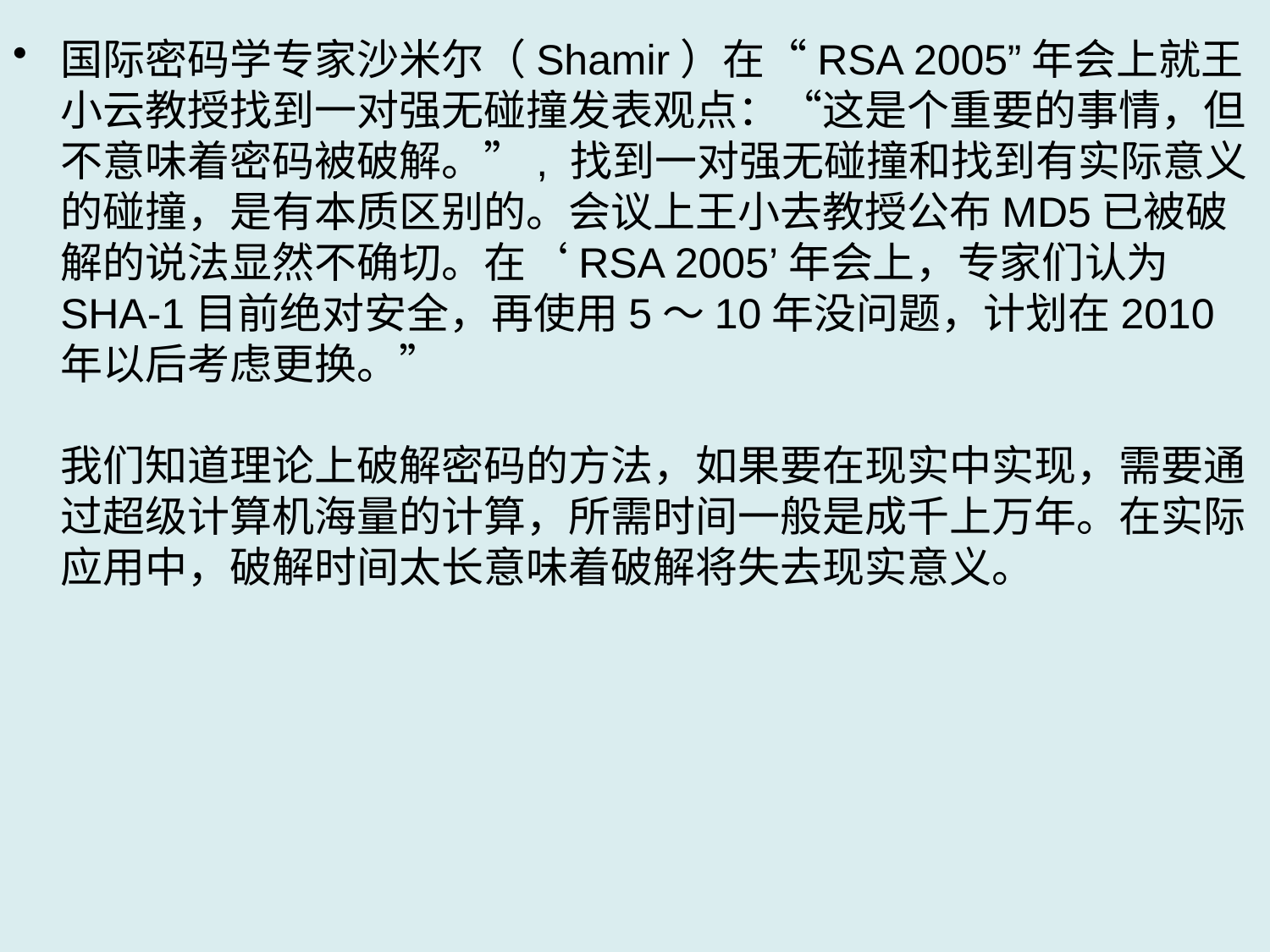

国际密码学专家沙米尔（Shamir）在“RSA 2005”年会上就王小云教授找到一对强无碰撞发表观点：“这是个重要的事情，但不意味着密码被破解。”, 找到一对强无碰撞和找到有实际意义的碰撞，是有本质区别的。会议上王小去教授公布MD5已被破解的说法显然不确切。在‘RSA 2005’年会上，专家们认为SHA-1目前绝对安全，再使用5～10年没问题，计划在2010年以后考虑更换。”
我们知道理论上破解密码的方法，如果要在现实中实现，需要通过超级计算机海量的计算，所需时间一般是成千上万年。在实际应用中，破解时间太长意味着破解将失去现实意义。